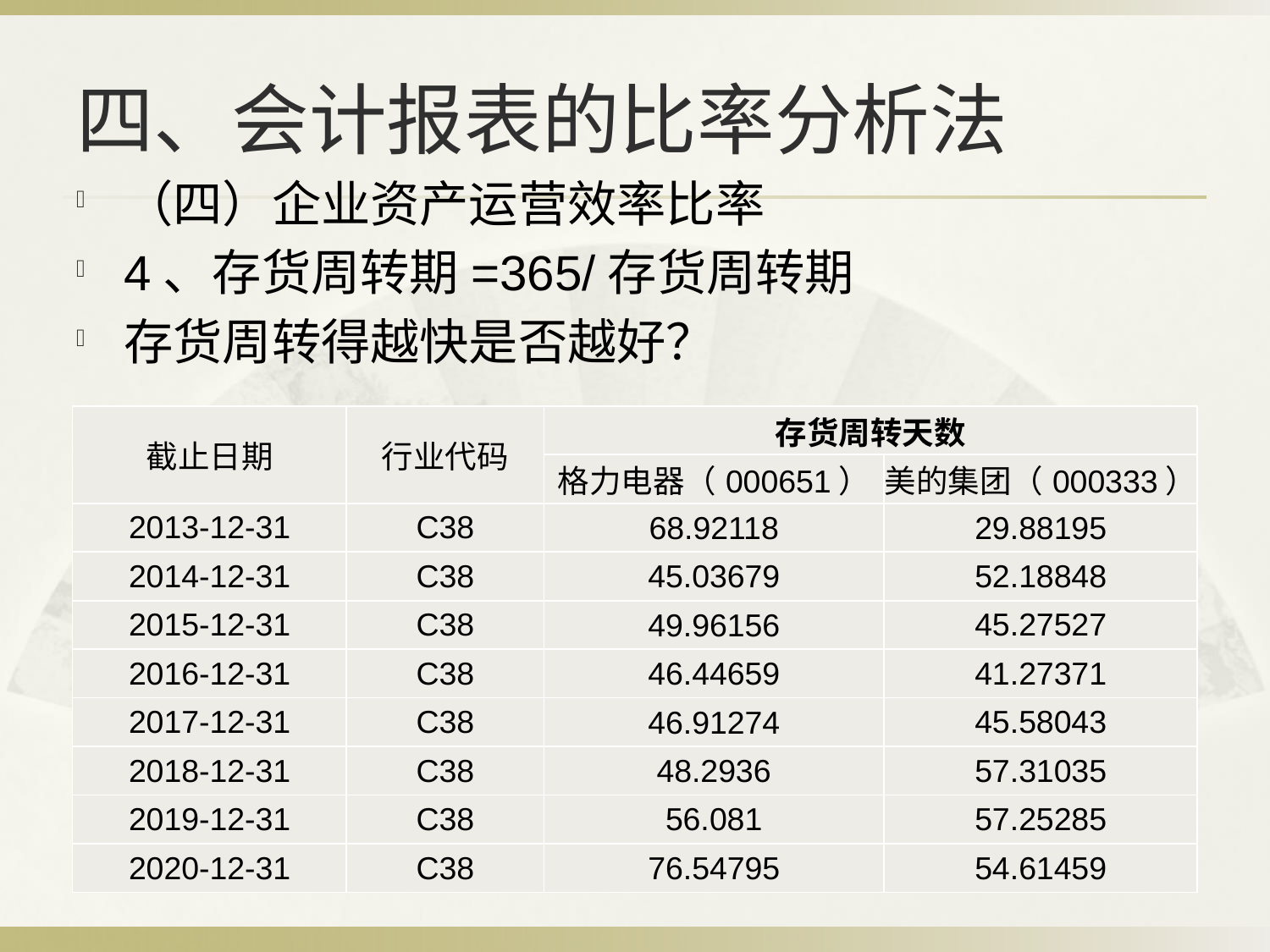

# 四、会计报表的比率分析法
（四）企业资产运营效率比率
4、存货周转期=365/存货周转期
存货周转得越快是否越好？
| 截止日期 | 行业代码 | 存货周转天数 |  |
| --- | --- | --- | --- |
| 截止日期 | 行业代码 | 格力电器（000651） | 美的集团（000333） |
| 2013-12-31 | C38 | 68.92118 | 29.88195 |
| 2014-12-31 | C38 | 45.03679 | 52.18848 |
| 2015-12-31 | C38 | 49.96156 | 45.27527 |
| 2016-12-31 | C38 | 46.44659 | 41.27371 |
| 2017-12-31 | C38 | 46.91274 | 45.58043 |
| 2018-12-31 | C38 | 48.2936 | 57.31035 |
| 2019-12-31 | C38 | 56.081 | 57.25285 |
| 2020-12-31 | C38 | 76.54795 | 54.61459 |